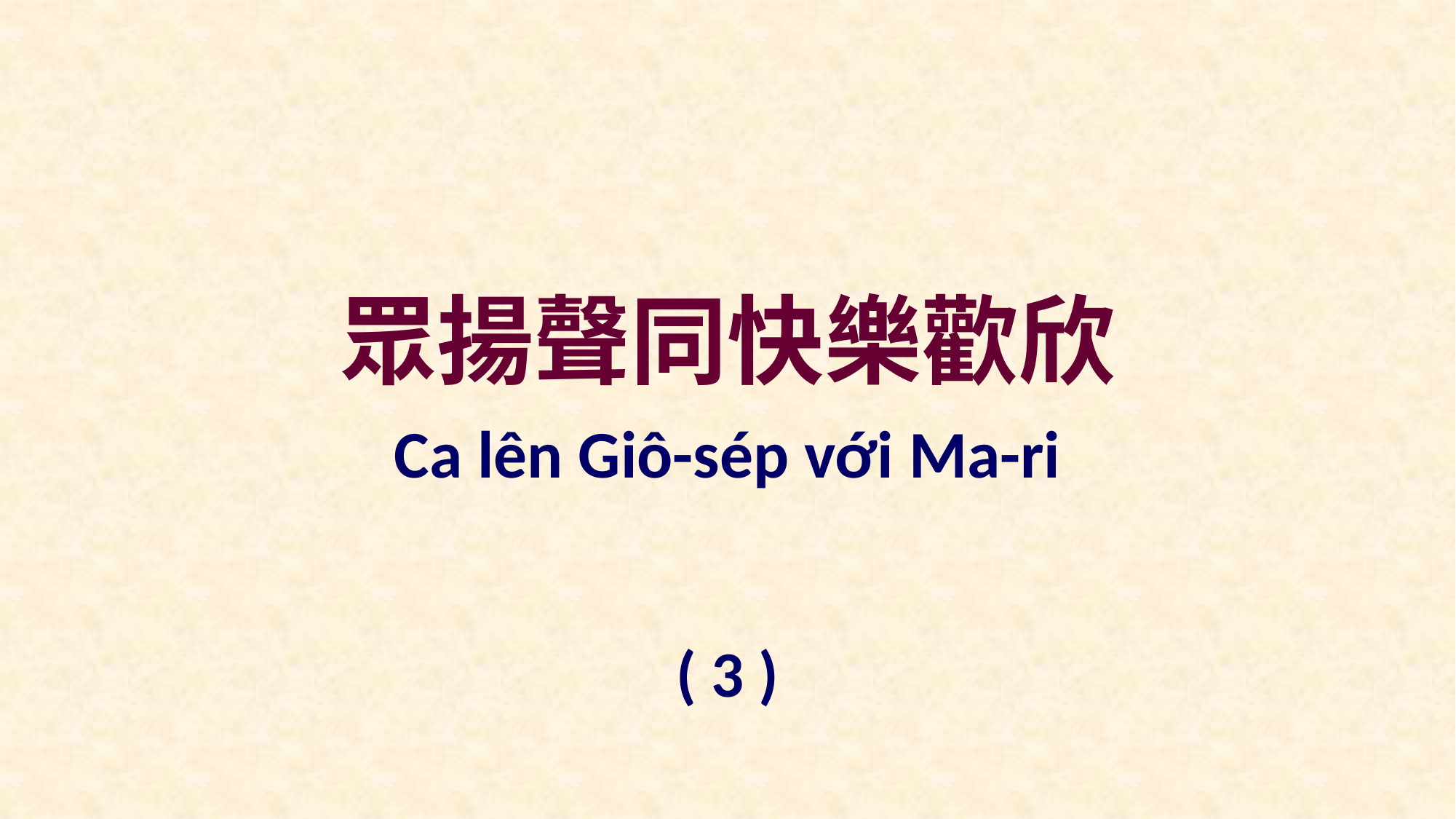

眾揚聲同快樂歡欣
Ca lên Giô-sép với Ma-ri
( 3 )